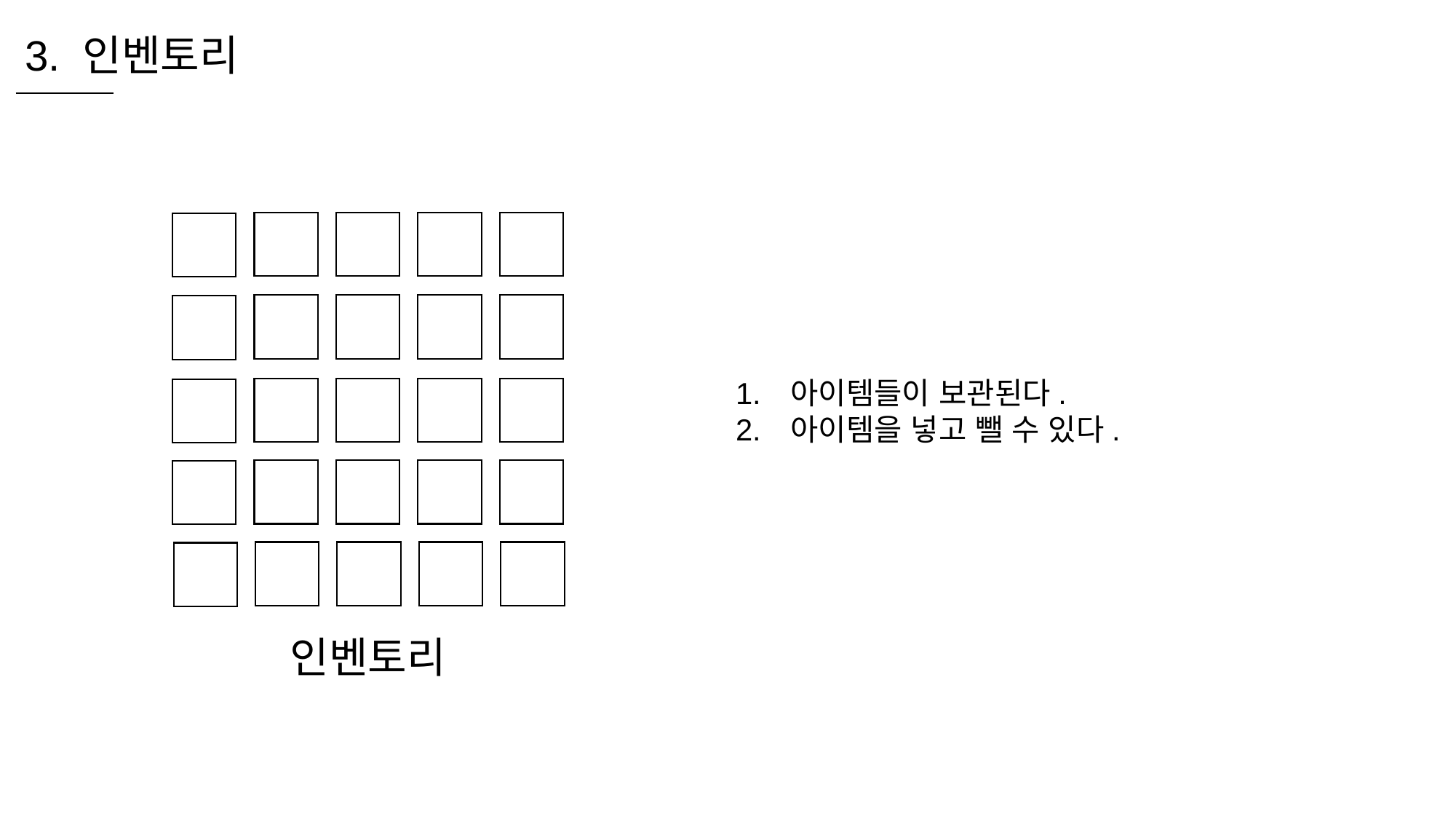

3. 인벤토리

아이템들이 보관된다.
아이템을 넣고 뺄 수 있다.
인벤토리